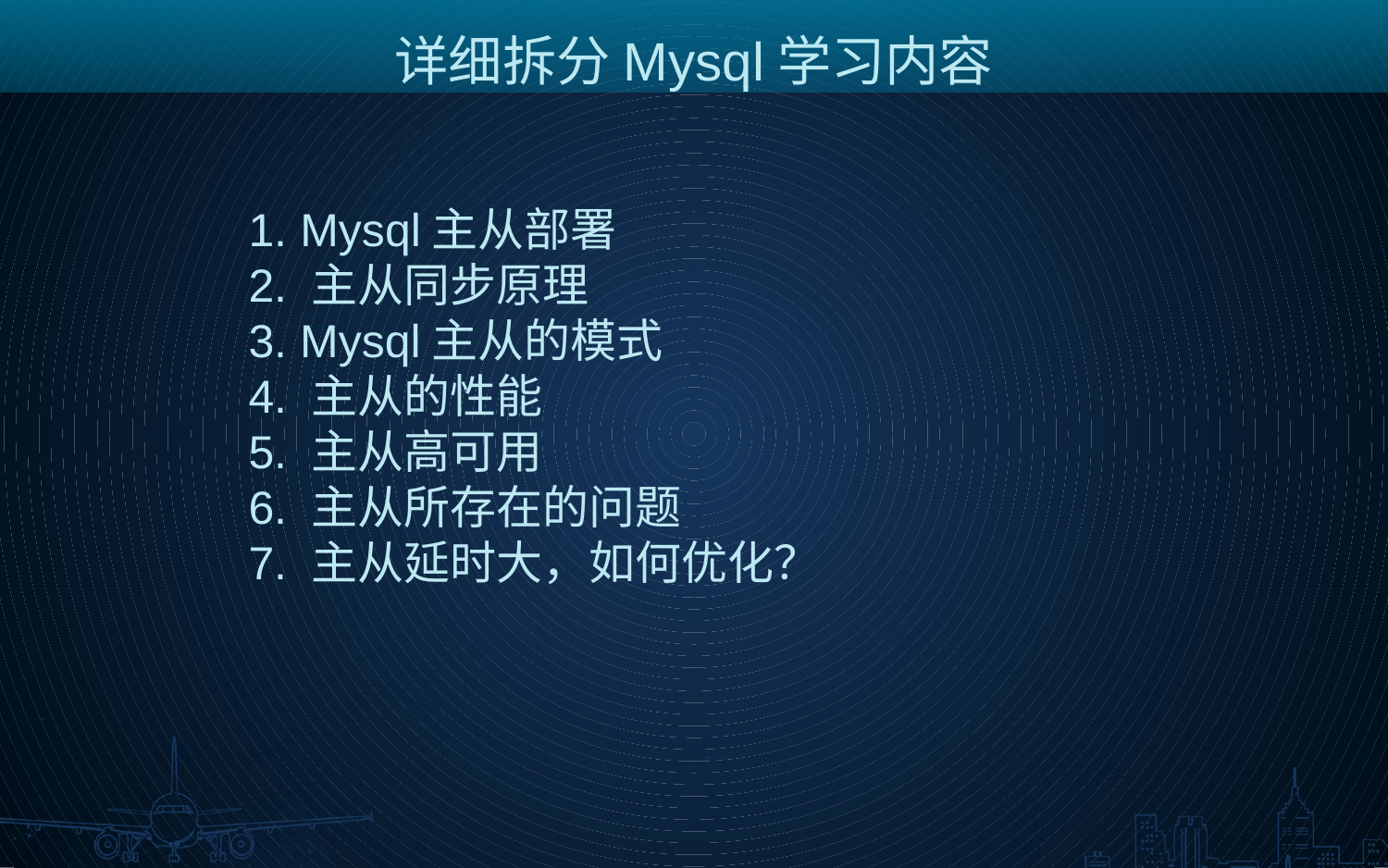

详细拆分Mysql学习内容
1. Mysql主从部署
2. 主从同步原理
3. Mysql主从的模式
4. 主从的性能
5. 主从高可用
6. 主从所存在的问题
7. 主从延时大，如何优化？